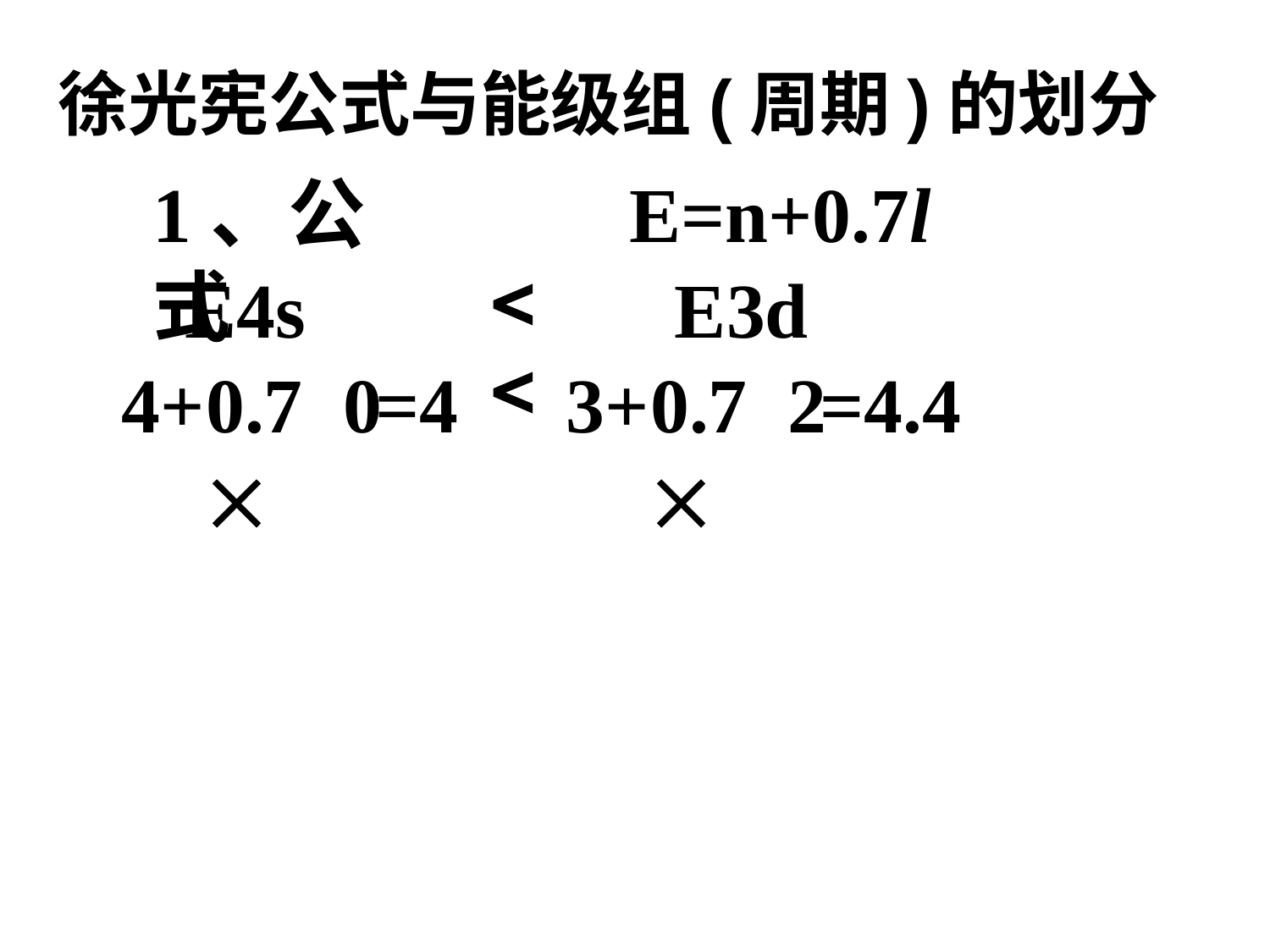

徐光宪公式与能级组(周期)的划分
1、公式
E=n+0.7l
<
E4s                   E3d
<
4+
0.7×
0
=4
3+
0.7×
2
=4.4